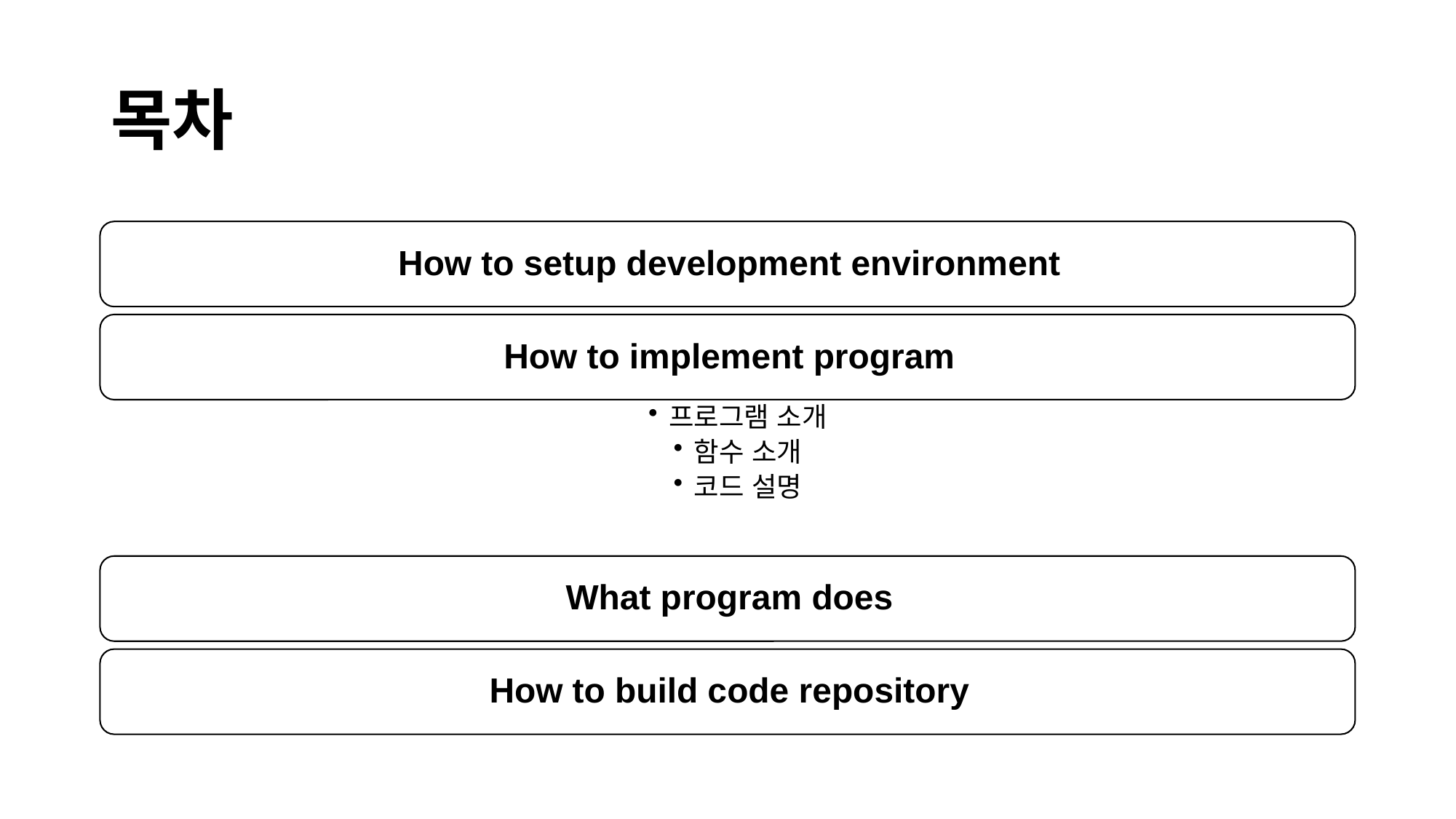

# 목차
How to setup development environment
How to implement program
프로그램 소개
함수 소개
코드 설명
What program does
How to build code repository